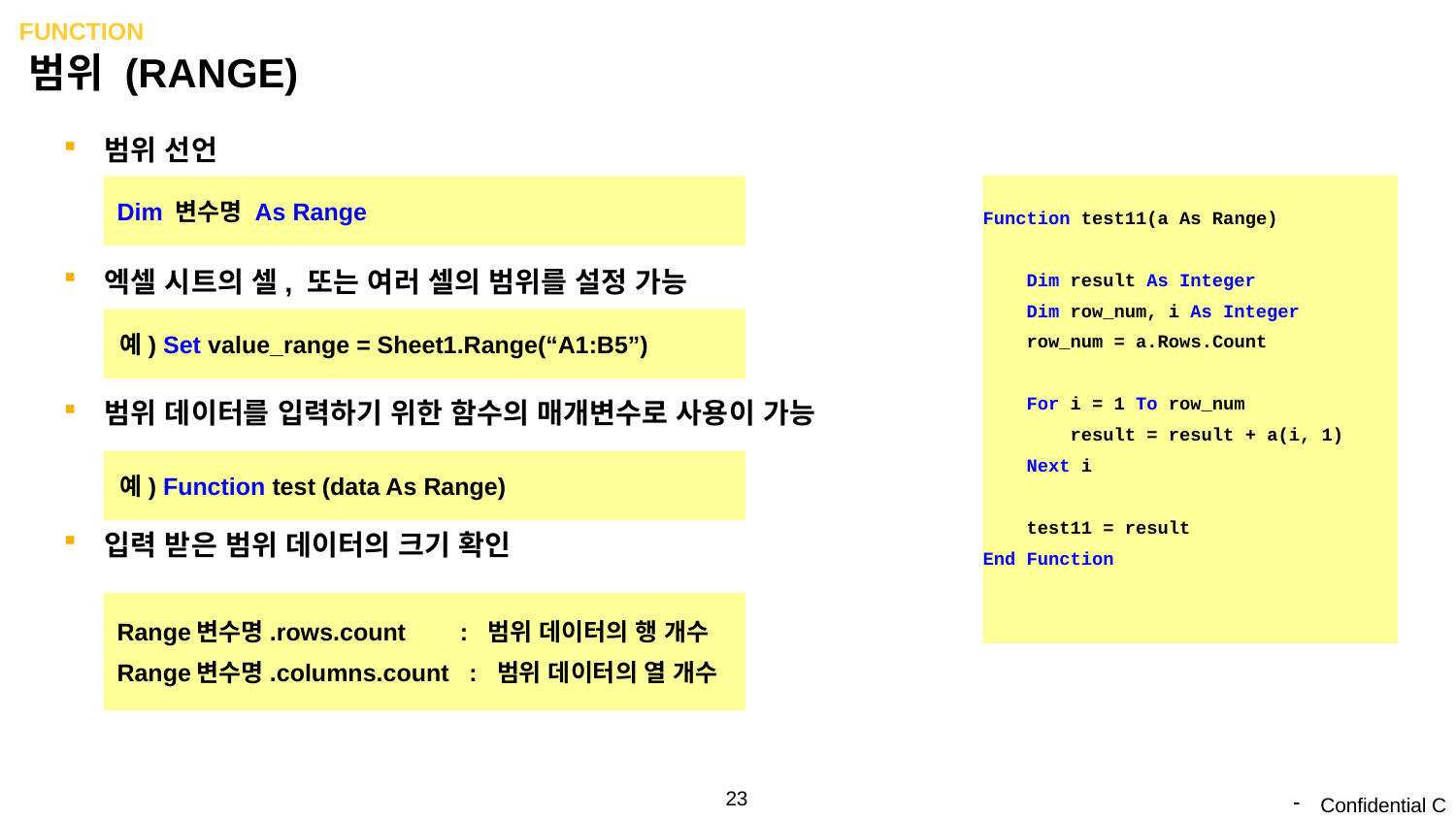

Function
# 범위 (Range)
범위 선언

엑셀 시트의 셀, 또는 여러 셀의 범위를 설정 가능

범위 데이터를 입력하기 위한 함수의 매개변수로 사용이 가능

입력 받은 범위 데이터의 크기 확인

Function test11(a As Range)

    Dim result As Integer
    Dim row_num, i As Integer
    row_num = a.Rows.Count

    For i = 1 To row_num
        result = result + a(i, 1)
    Next i

    test11 = result
End Function
  Dim 변수명 As Range
  예) Set value_range = Sheet1.Range(“A1:B5”)
  예) Function test (data As Range)
  Range변수명.rows.count        :  범위 데이터의 행 개수
  Range변수명.columns.count   :  범위 데이터의 열 개수